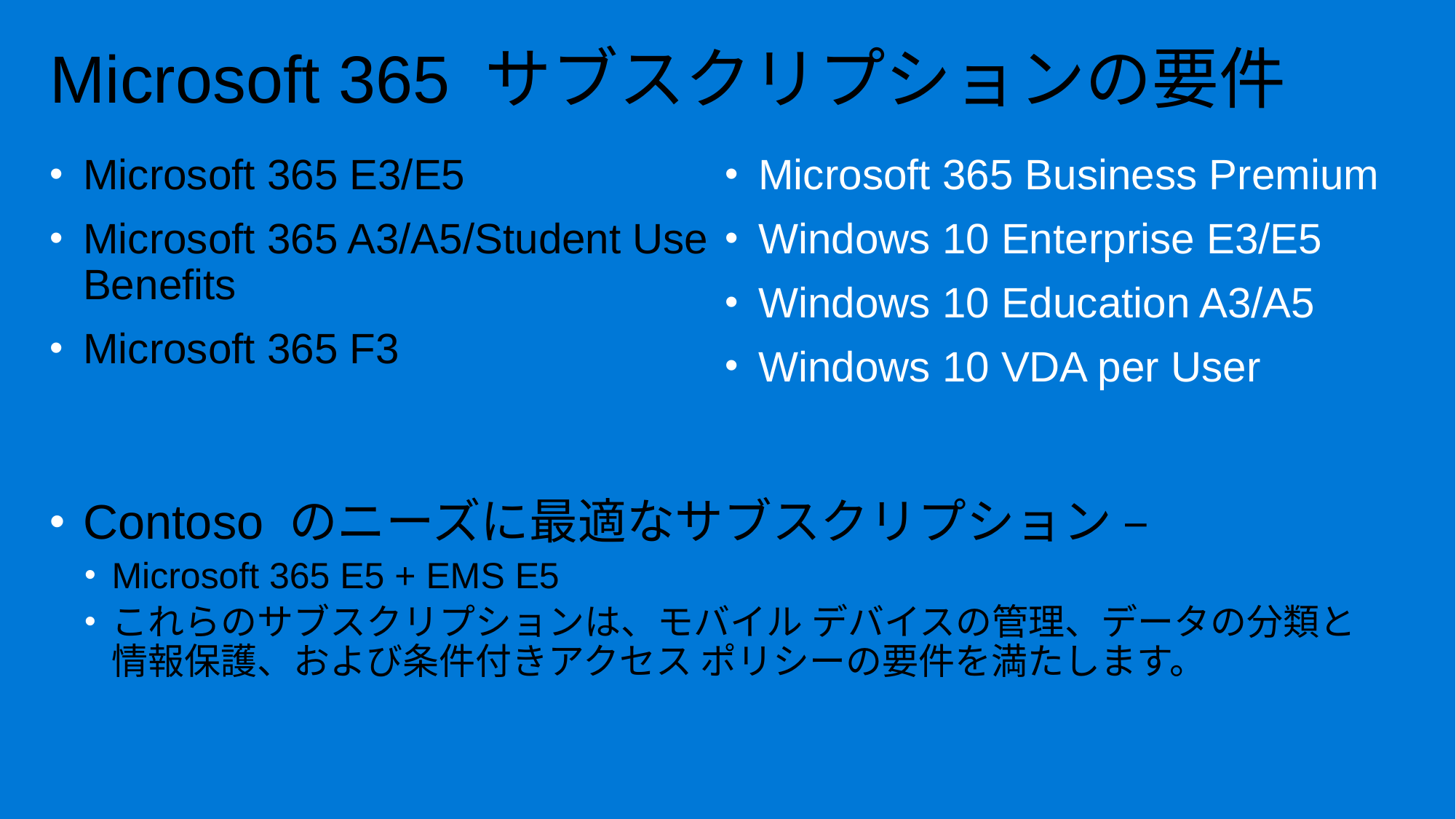

# Microsoft 365 サブスクリプションの要件
Microsoft 365 E3/E5
Microsoft 365 A3/A5/Student Use Benefits
Microsoft 365 F3
Microsoft 365 Business Premium
Windows 10 Enterprise E3/E5
Windows 10 Education A3/A5
Windows 10 VDA per User
Contoso のニーズに最適なサブスクリプション –
Microsoft 365 E5 + EMS E5
これらのサブスクリプションは、モバイル デバイスの管理、データの分類と情報保護、および条件付きアクセス ポリシーの要件を満たします。